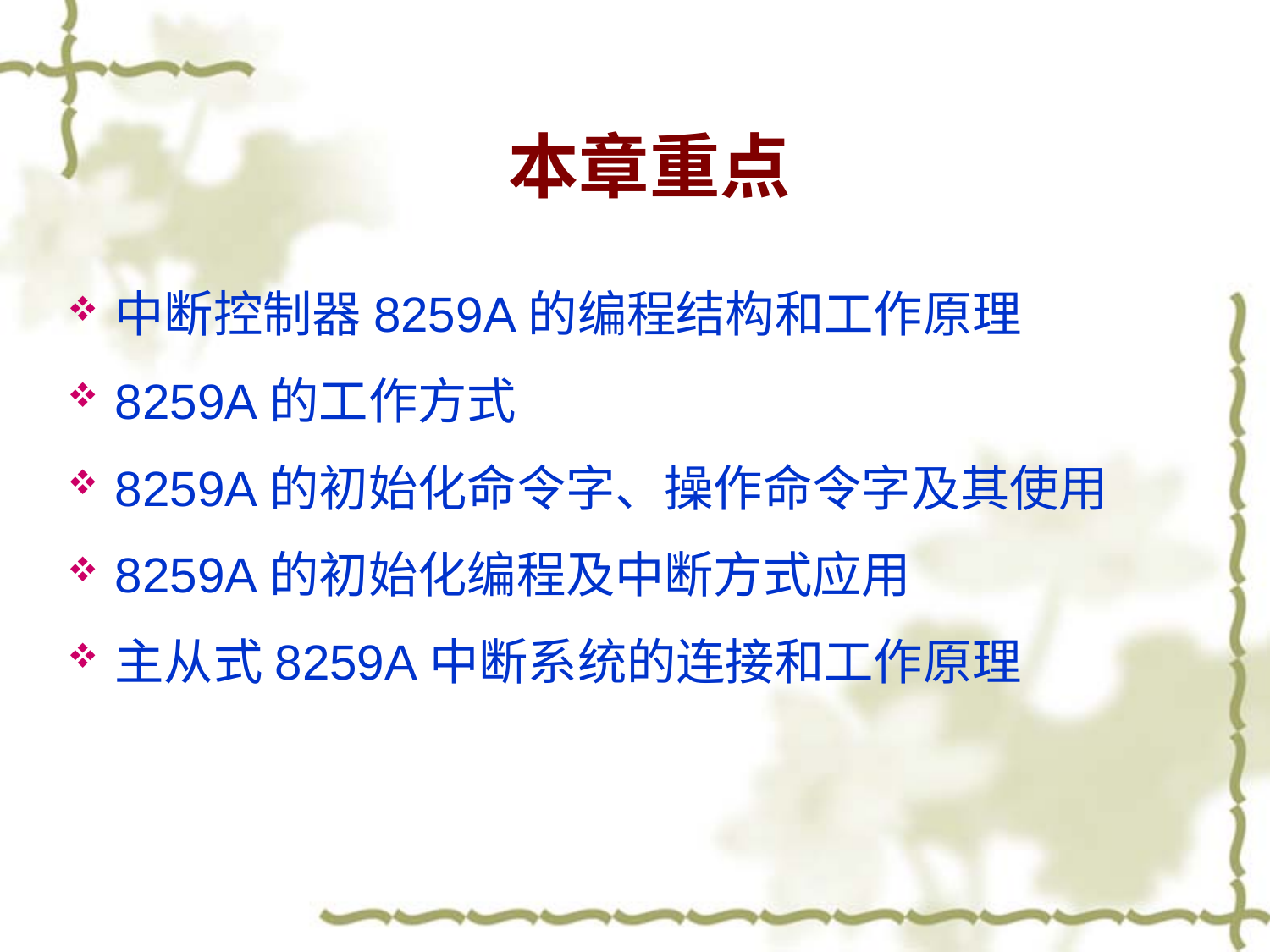

# 本章重点
中断控制器8259A的编程结构和工作原理
8259A的工作方式
8259A的初始化命令字、操作命令字及其使用
8259A的初始化编程及中断方式应用
主从式8259A中断系统的连接和工作原理
4